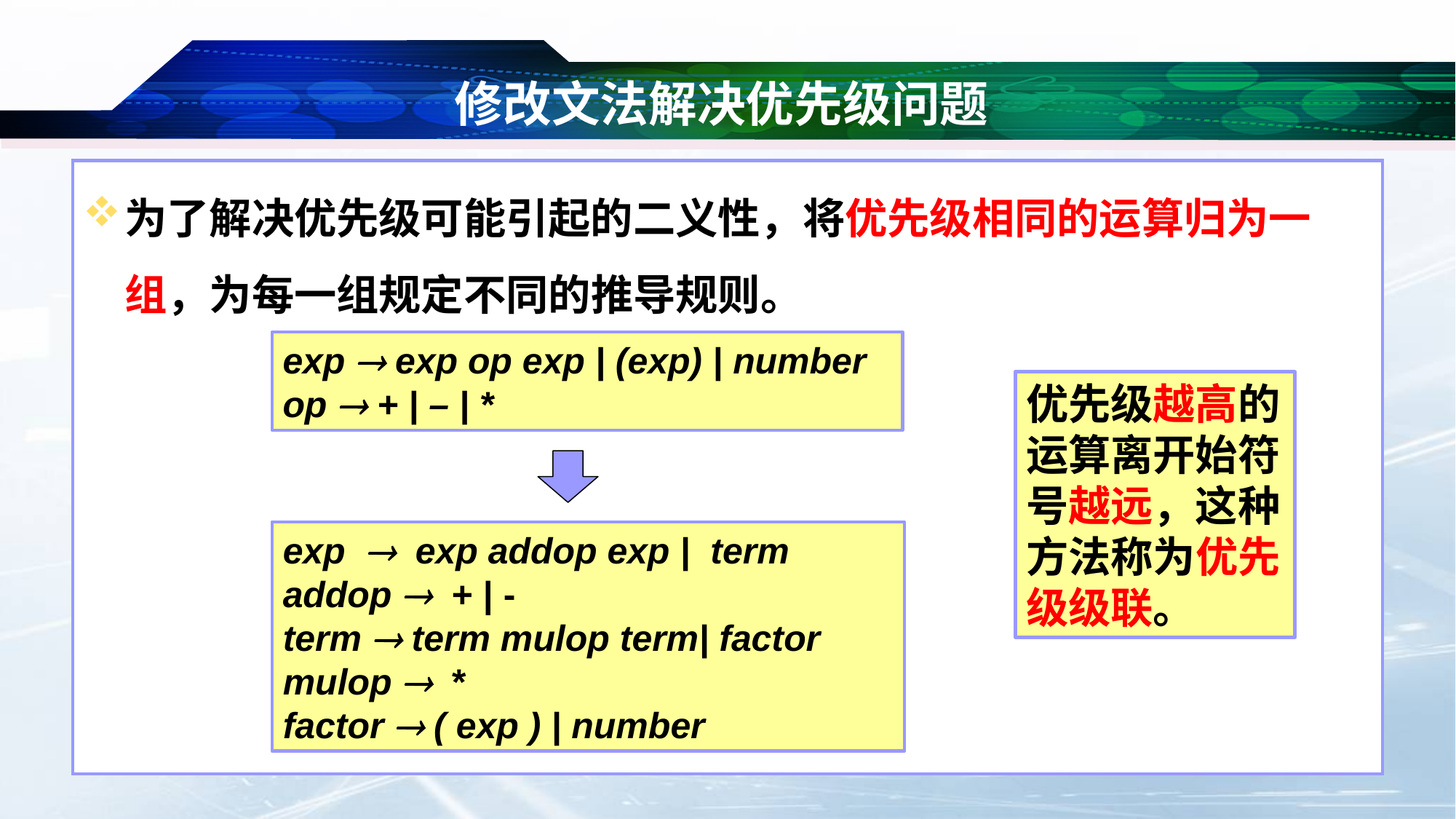

# 修改文法解决优先级问题
为了解决优先级可能引起的二义性，将优先级相同的运算归为一组，为每一组规定不同的推导规则。

exp → exp op exp | (exp) | number
op → + | – | *
优先级越高的运算离开始符号越远，这种方法称为优先级级联。

exp  →  exp addop exp |  term
addop →  + | -
term → term mulop term| factor
mulop →  *
factor → ( exp ) | number